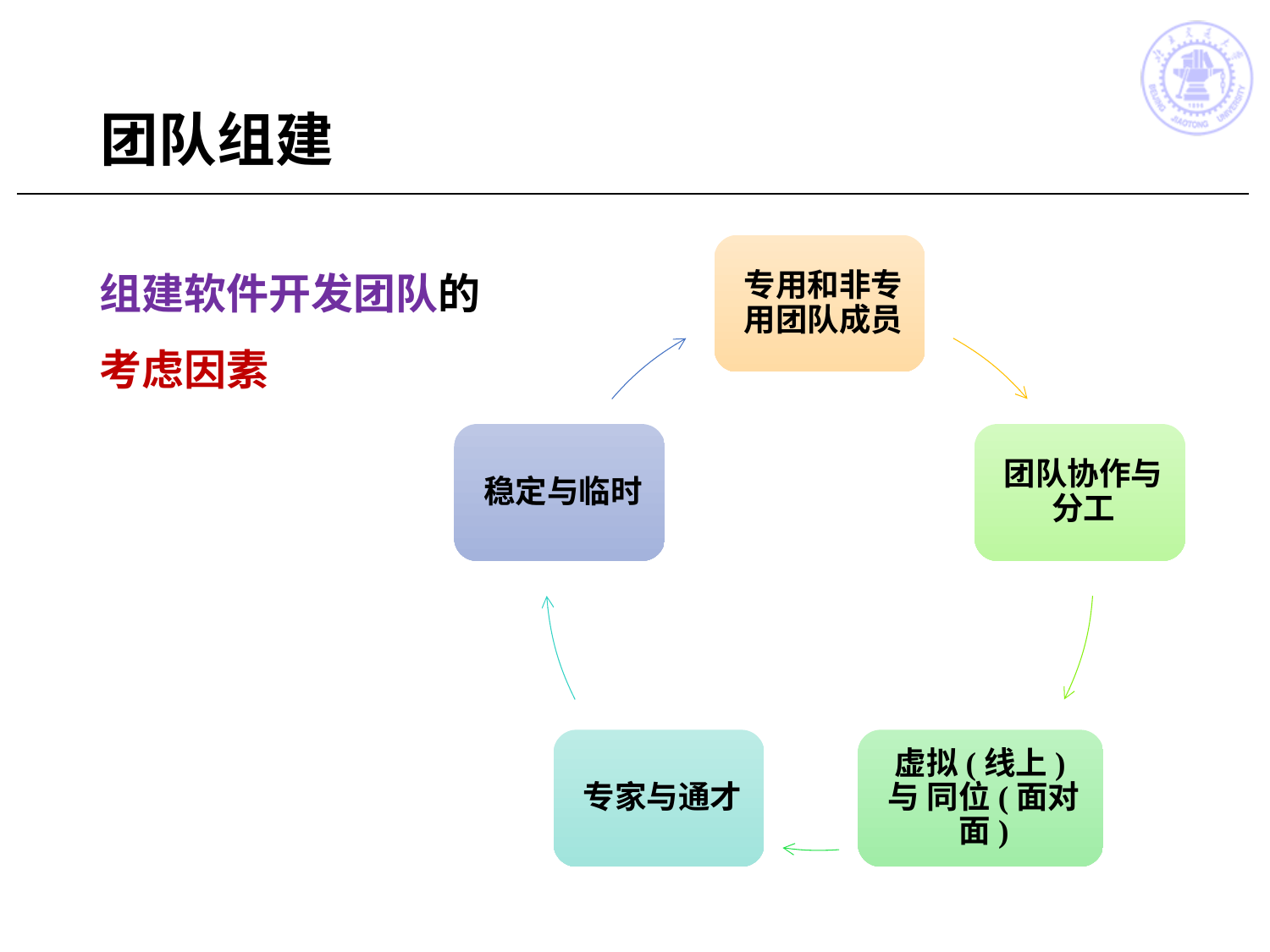

# 团队组建
组建软件开发团队的
考虑因素

专用和非专用团队成员
团队协作与分工
虚拟(线上)与 同位(面对面)
专家与通才
稳定与临时